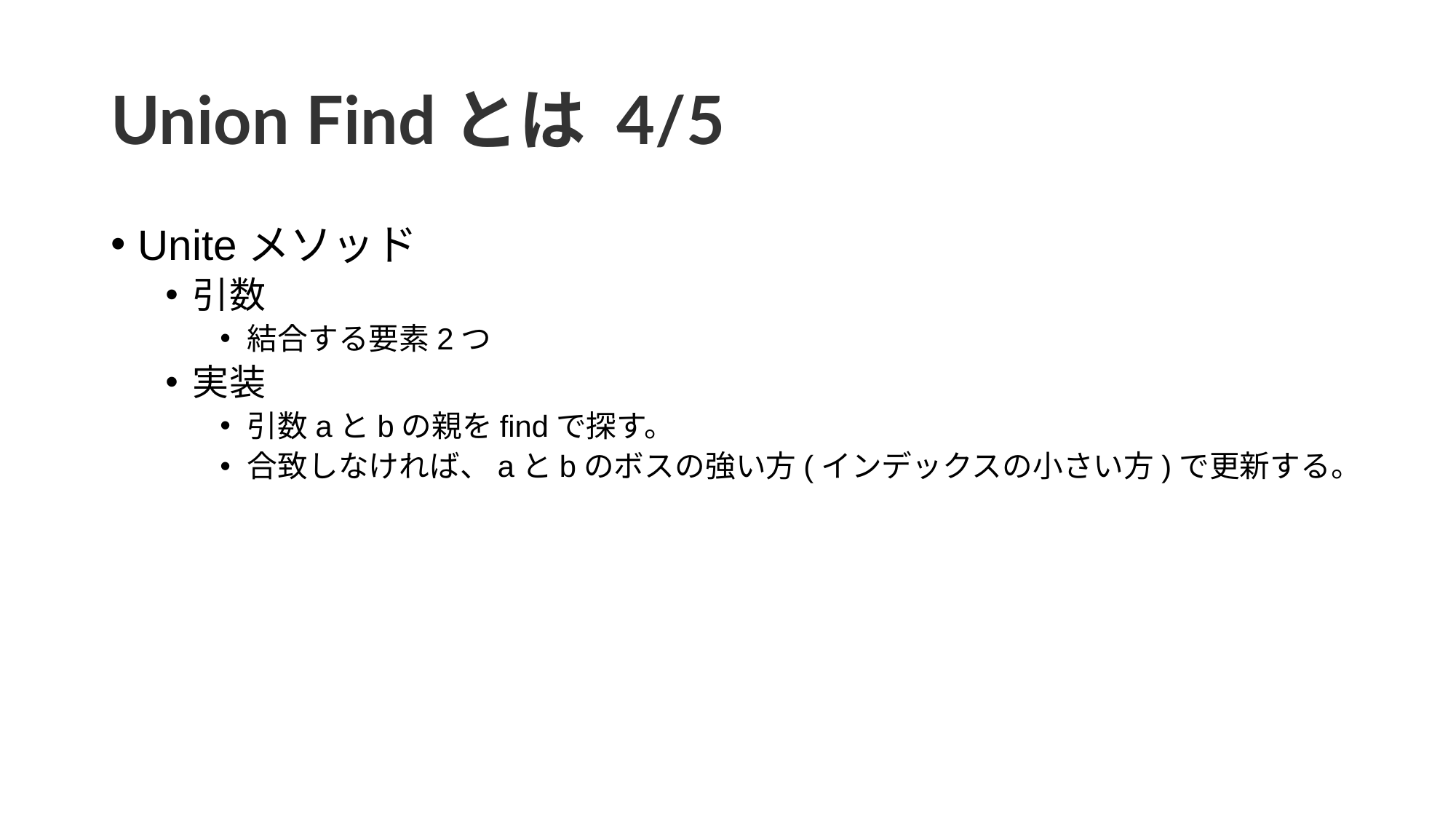

# Union Findとは 4/5
Uniteメソッド
引数
結合する要素2つ
実装
引数aとbの親をfindで探す。
合致しなければ、aとbのボスの強い方(インデックスの小さい方)で更新する。